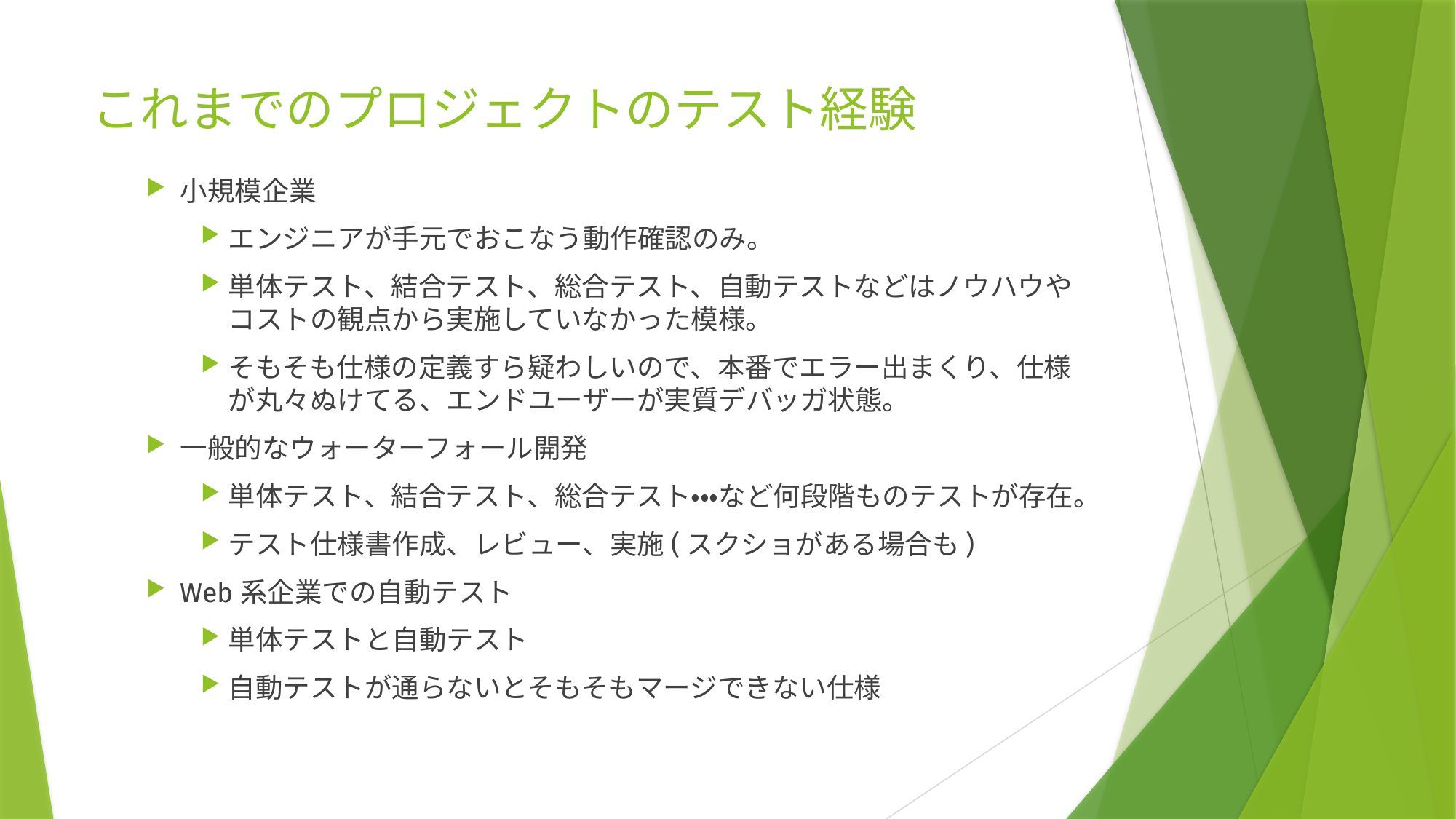

# これまでのプロジェクトのテスト経験
小規模企業
エンジニアが手元でおこなう動作確認のみ。
単体テスト、結合テスト、総合テスト、自動テストなどはノウハウやコストの観点から実施していなかった模様。
そもそも仕様の定義すら疑わしいので、本番でエラー出まくり、仕様が丸々ぬけてる、エンドユーザーが実質デバッガ状態。
一般的なウォーターフォール開発
単体テスト、結合テスト、総合テスト・・・など何段階ものテストが存在。
テスト仕様書作成、レビュー、実施(スクショがある場合も)
Web系企業での自動テスト
単体テストと自動テスト
自動テストが通らないとそもそもマージできない仕様